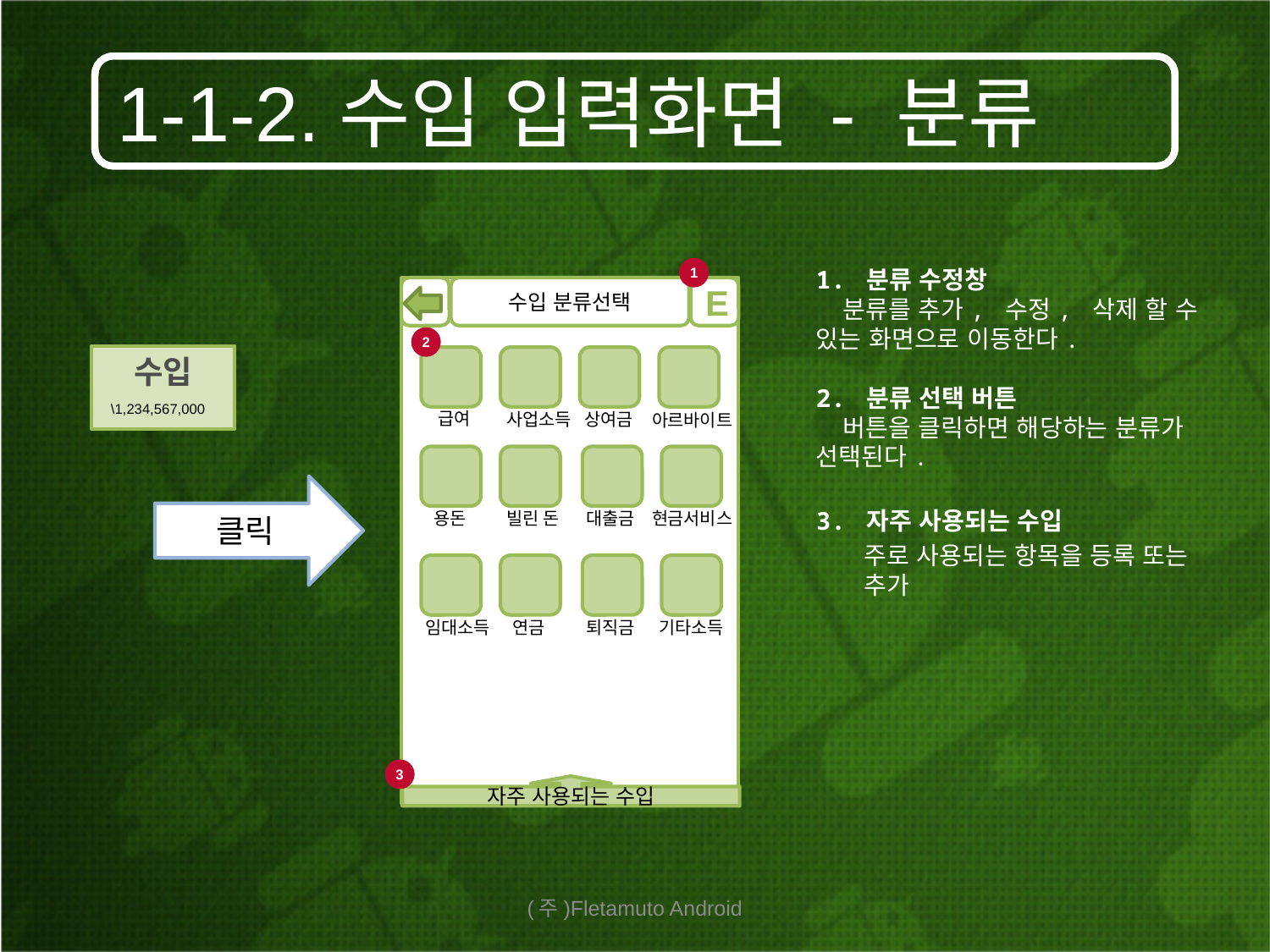

# 1-1-2.수입 입력화면 - 분류
1
1. 분류 수정창
   분류를 추가, 수정, 삭제 할 수 있는 화면으로 이동한다.

2. 분류 선택 버튼
   버튼을 클릭하면 해당하는 분류가 선택된다.

3. 자주 사용되는 수입
	주로 사용되는 항목을 등록 또는 추가

수입 분류선택
E

2
수입

\1,234,567,000
급여
상여금
사업소득
아르바이트

클릭
용돈
빌린 돈
대출금
현금서비스

임대소득
연금
퇴직금
기타소득
3
자주 사용되는 수입
(주)Fletamuto Android